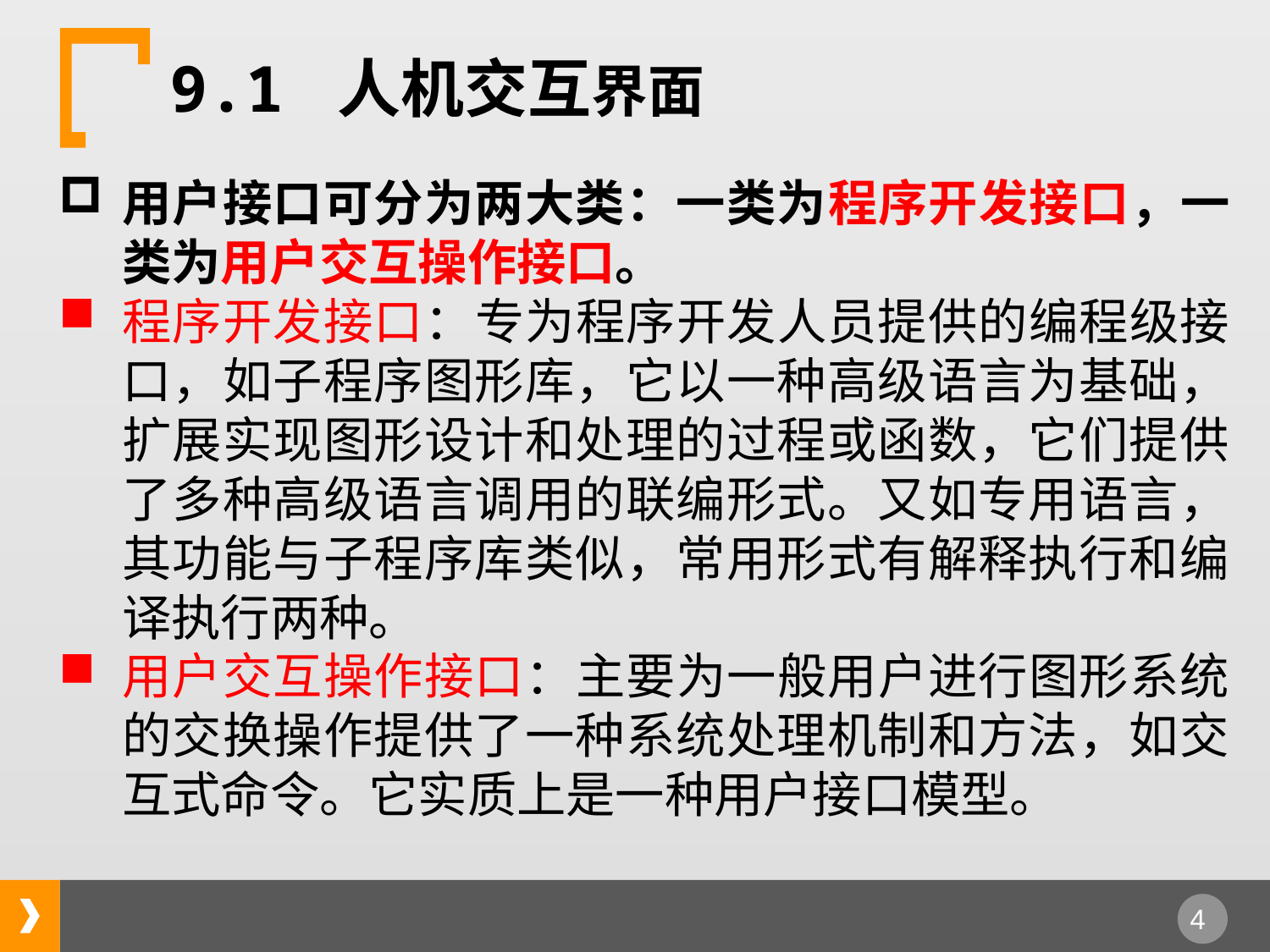

9.1 人机交互界面
用户接口可分为两大类：一类为程序开发接口，一类为用户交互操作接口。
程序开发接口：专为程序开发人员提供的编程级接口，如子程序图形库，它以一种高级语言为基础，扩展实现图形设计和处理的过程或函数，它们提供了多种高级语言调用的联编形式。又如专用语言，其功能与子程序库类似，常用形式有解释执行和编译执行两种。
用户交互操作接口：主要为一般用户进行图形系统的交换操作提供了一种系统处理机制和方法，如交互式命令。它实质上是一种用户接口模型。